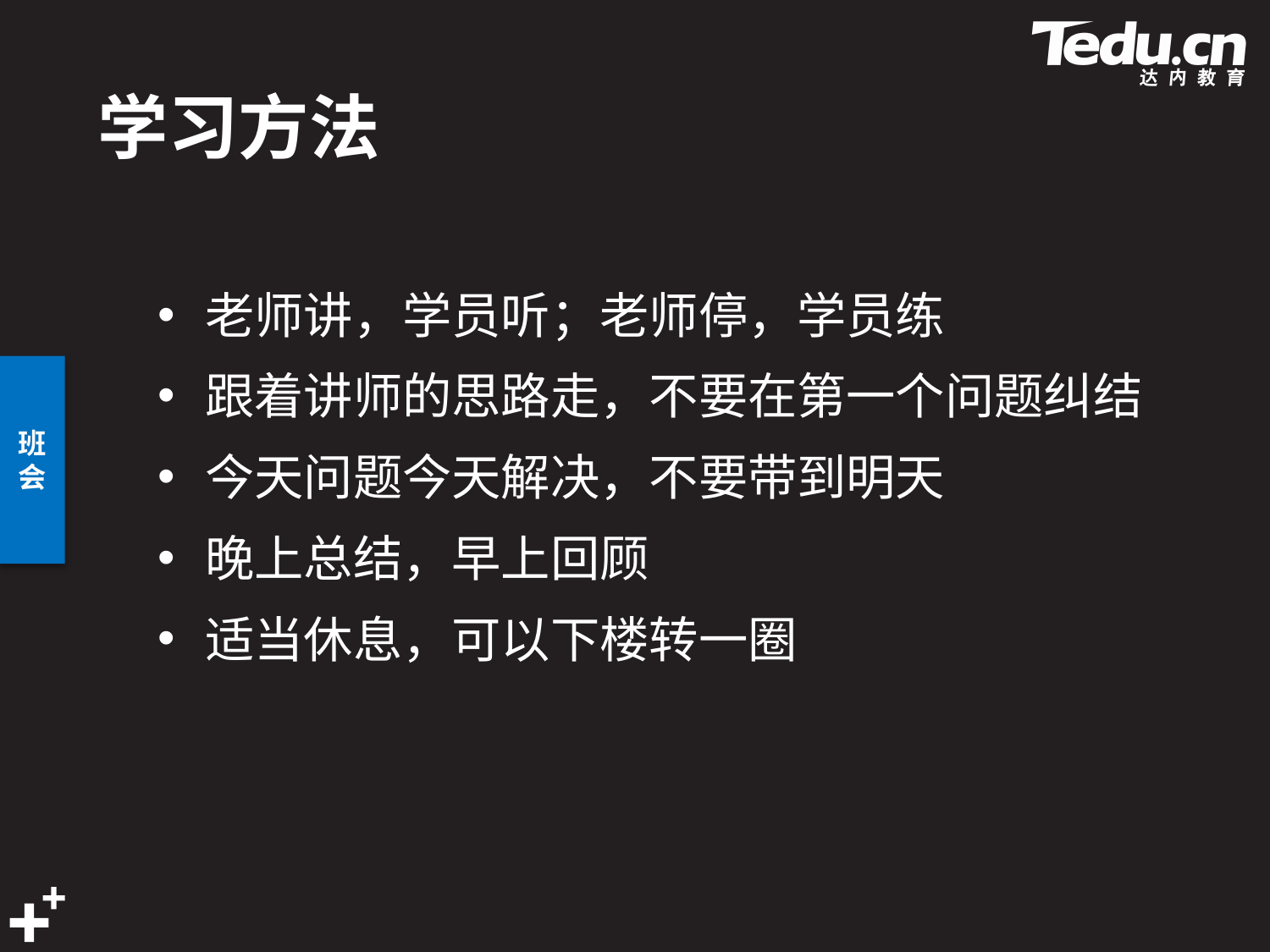

# 学习方法
老师讲，学员听；老师停，学员练
跟着讲师的思路走，不要在第一个问题纠结
今天问题今天解决，不要带到明天
晚上总结，早上回顾
适当休息，可以下楼转一圈